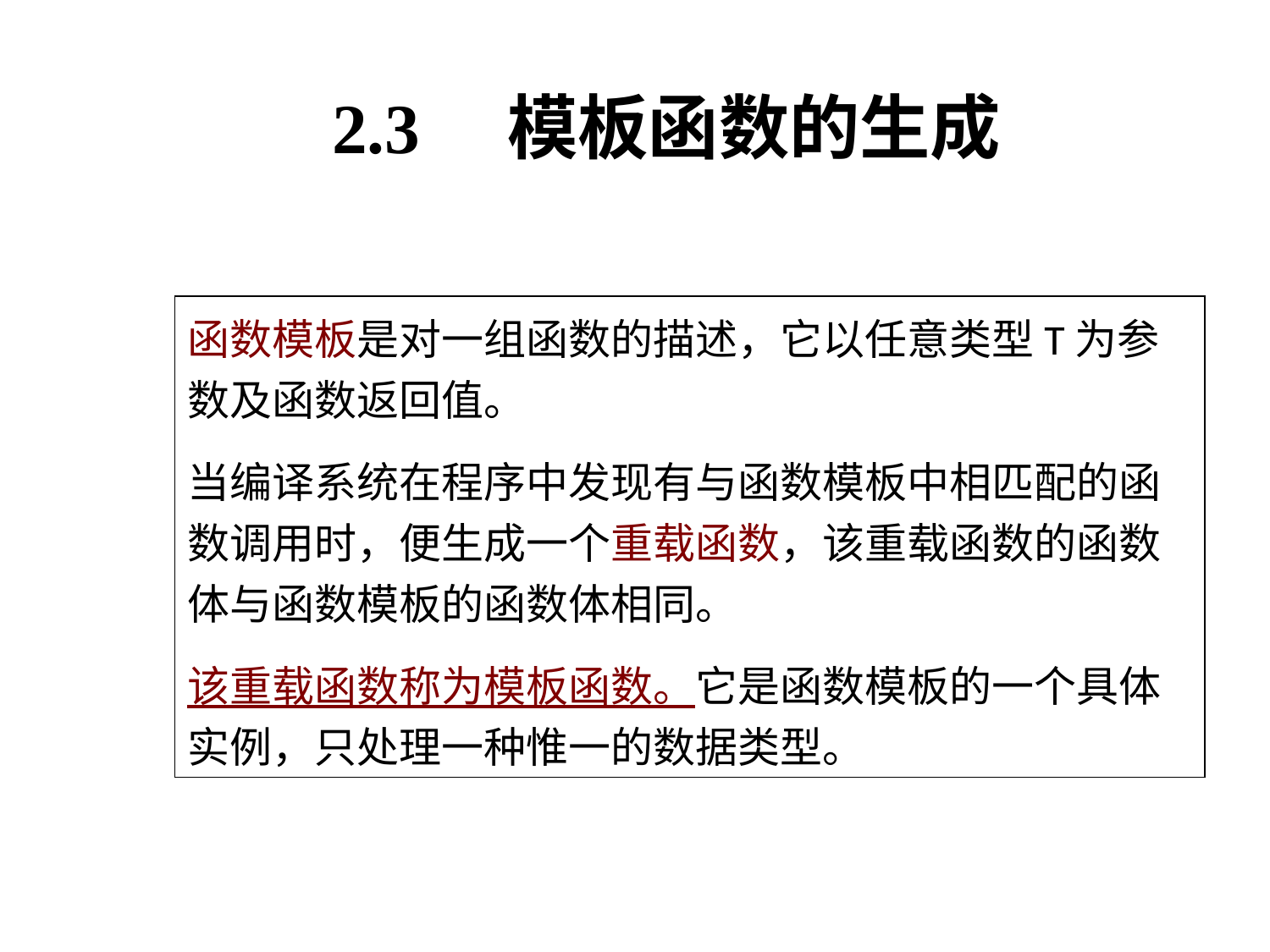

# 2.3    模板函数的生成
函数模板是对一组函数的描述，它以任意类型T为参数及函数返回值。
当编译系统在程序中发现有与函数模板中相匹配的函数调用时，便生成一个重载函数，该重载函数的函数体与函数模板的函数体相同。
该重载函数称为模板函数。它是函数模板的一个具体实例，只处理一种惟一的数据类型。